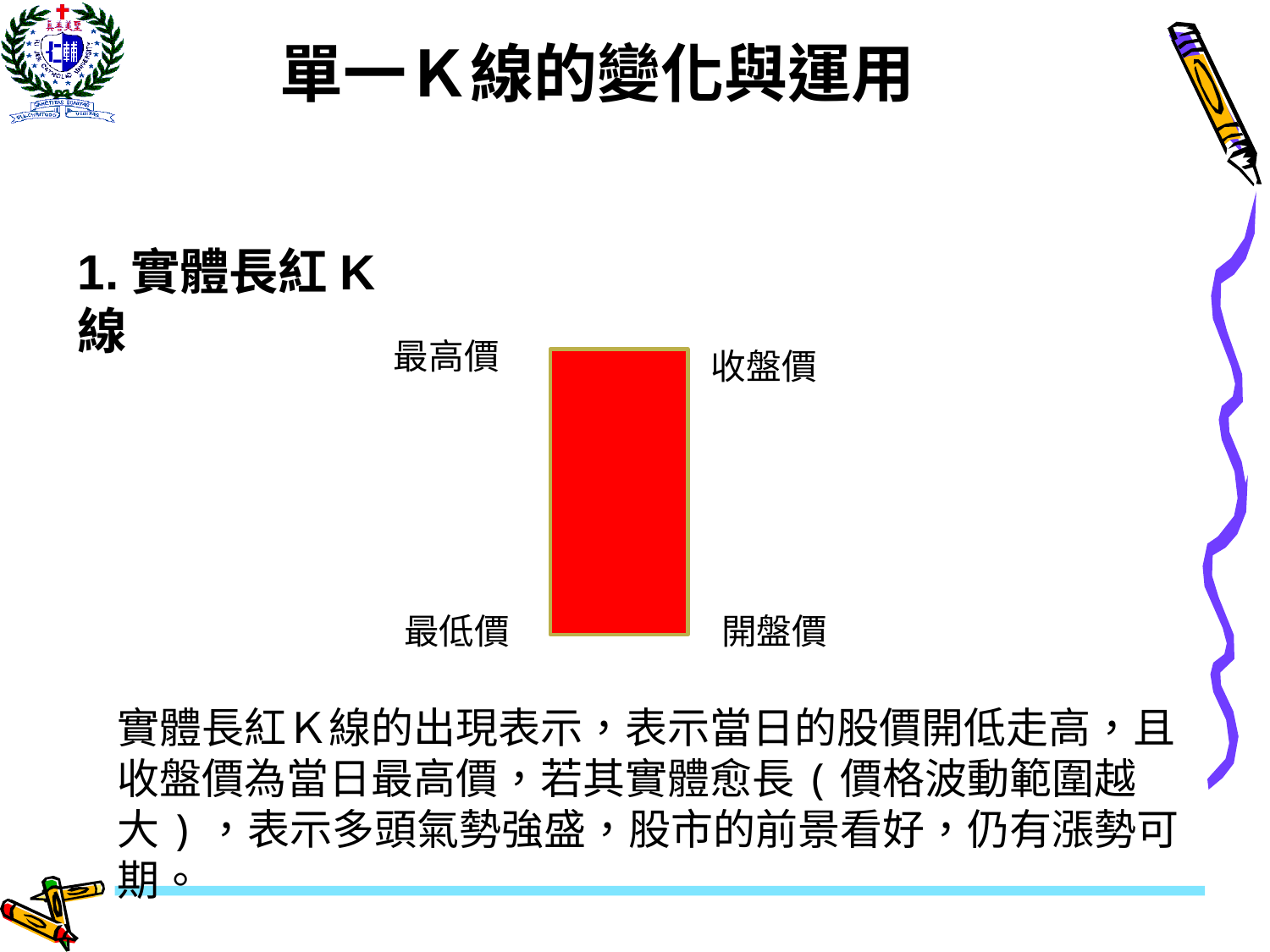

# 單一Ｋ線的變化與運用
1.實體長紅K線
最高價

收盤價

最低價
開盤價

實體長紅Ｋ線的出現表示，表示當日的股價開低走高，且收盤價為當日最高價，若其實體愈長(價格波動範圍越大)，表示多頭氣勢強盛，股市的前景看好，仍有漲勢可期。